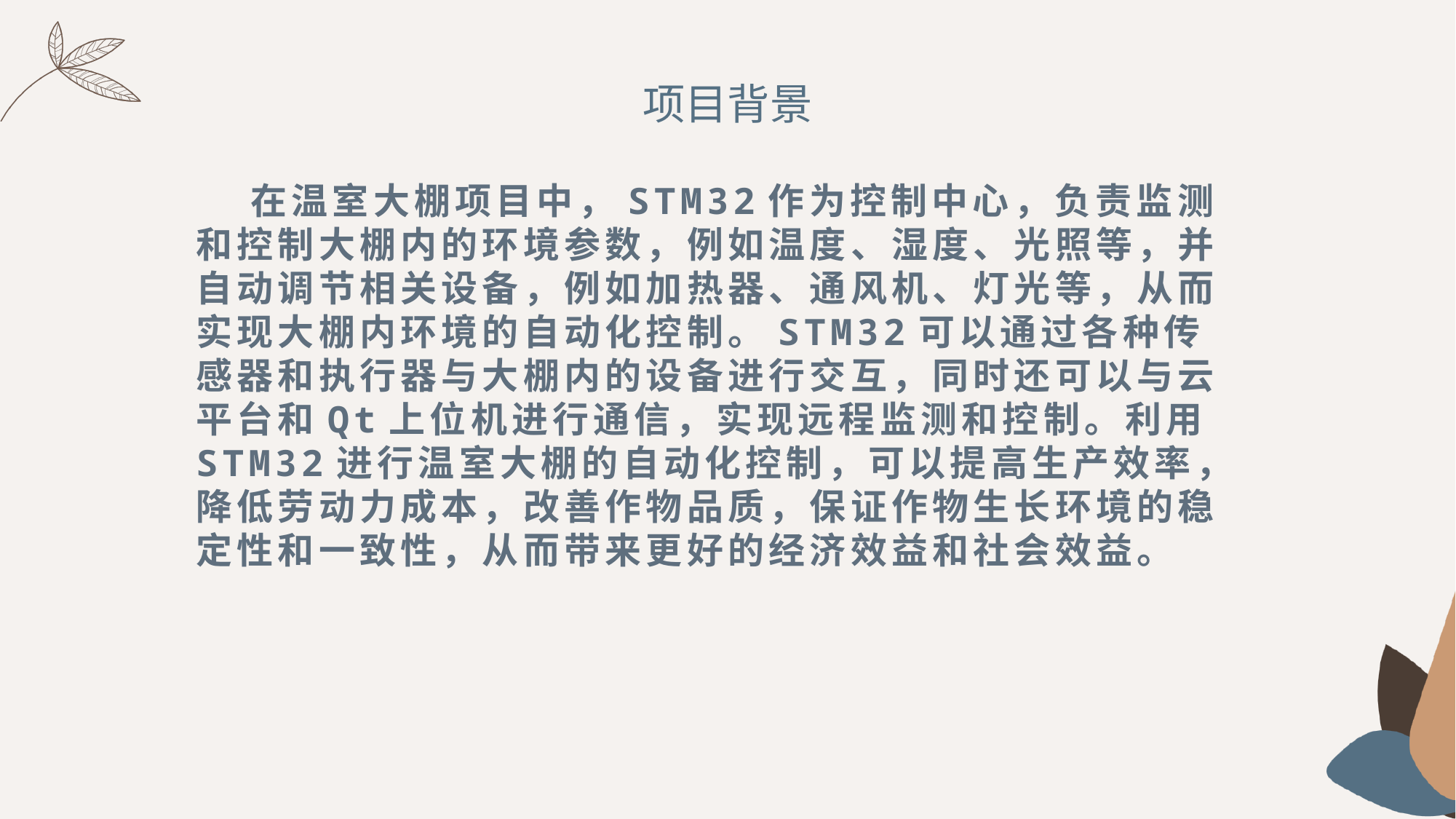

项目背景
在温室大棚项目中，STM32作为控制中心，负责监测和控制大棚内的环境参数，例如温度、湿度、光照等，并自动调节相关设备，例如加热器、通风机、灯光等，从而实现大棚内环境的自动化控制。STM32可以通过各种传感器和执行器与大棚内的设备进行交互，同时还可以与云平台和Qt上位机进行通信，实现远程监测和控制。利用STM32进行温室大棚的自动化控制，可以提高生产效率，降低劳动力成本，改善作物品质，保证作物生长环境的稳定性和一致性，从而带来更好的经济效益和社会效益。